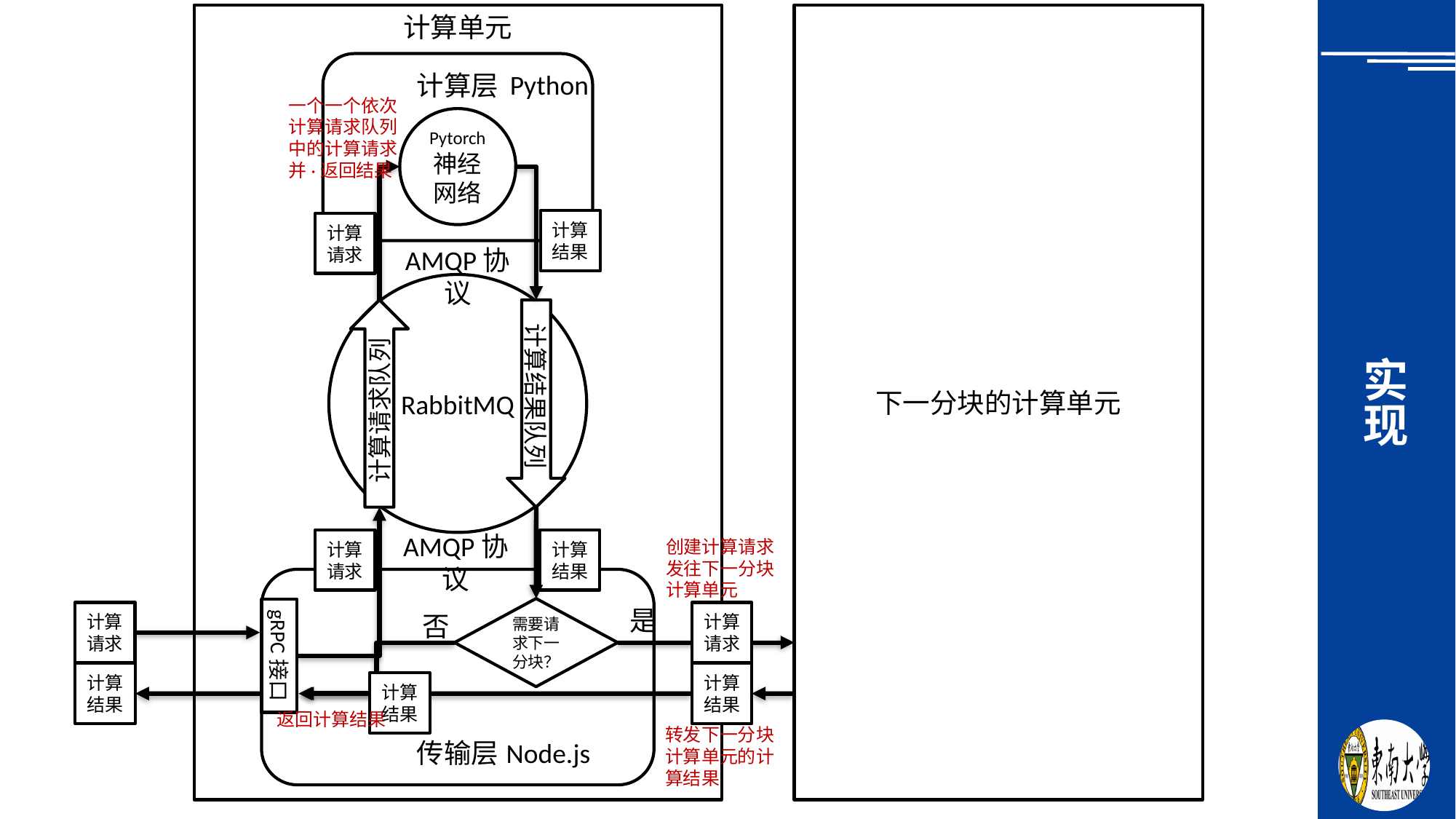

计算单元
下一分块的计算单元
计算层
Pytorch
神经网络
Python
# 实现
一个一个依次计算请求队列中的计算请求并·返回结果
计算结果
计算请求
AMQP协议
RabbitMQ
计算请求队列
计算结果队列
AMQP协议
计算请求
计算结果
创建计算请求发往下一分块计算单元
传输层
是
需要请求下一分块？
gRPC接口
计算请求
计算请求
否
计算结果
计算结果
计算结果
返回计算结果
转发下一分块计算单元的计算结果
Node.js